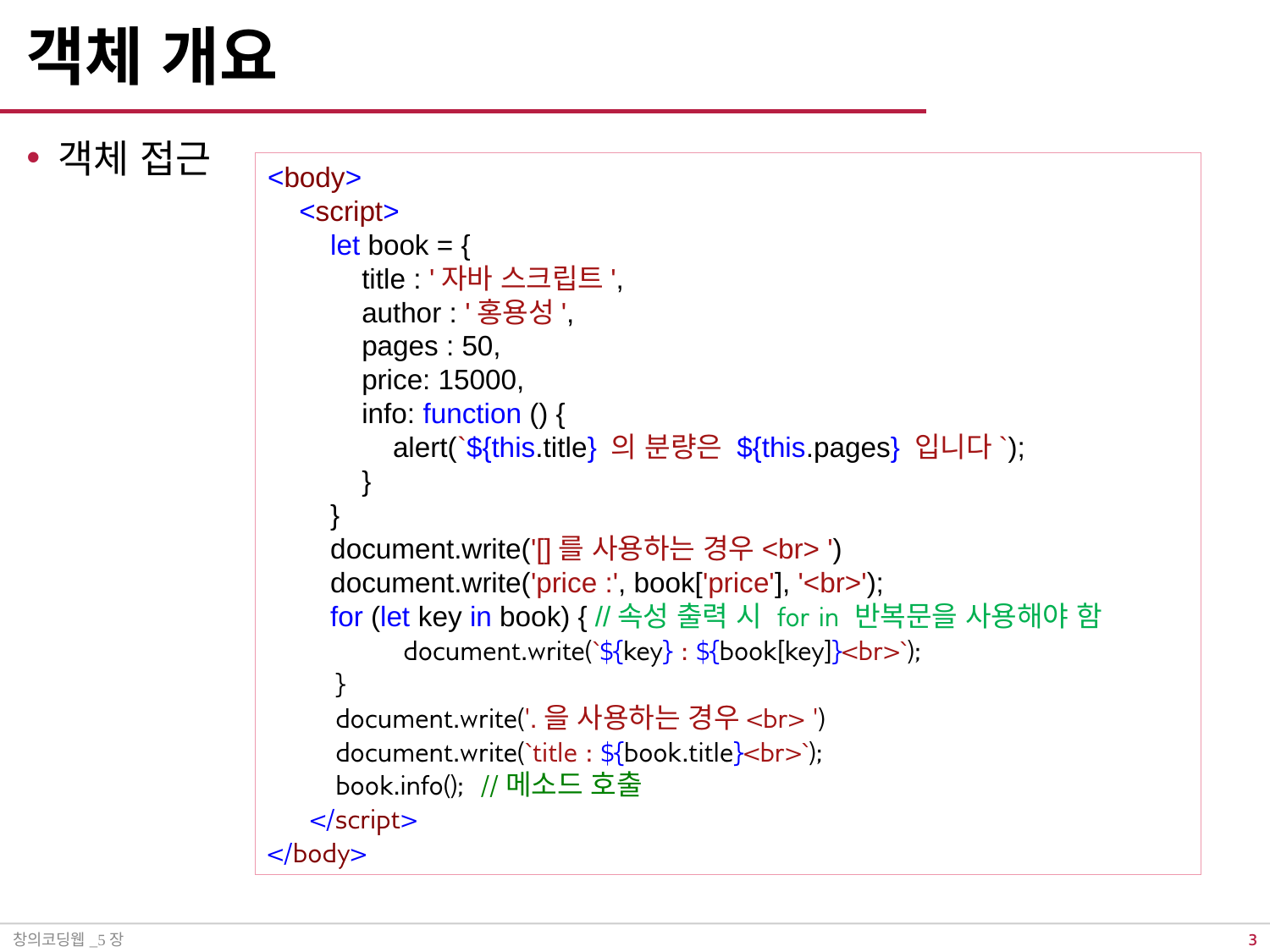

# 객체 개요
객체 접근
<body>
    <script>
        let book = {
            title : '자바 스크립트',
            author : '홍용성',
            pages : 50,
            price: 15000,
            info: function () {
                alert(`${this.title} 의 분량은 ${this.pages} 입니다`);
            }
        }
        document.write('[]를 사용하는 경우<br> ')
        document.write('price :', book['price'], '<br>');
        for (let key in book) { //속성 출력 시 for in 반복문을 사용해야 함
                document.write(`${key} : ${book[key]}<br>`);
        }
        document.write('.을 사용하는 경우<br> ')
        document.write(`title : ${book.title}<br>`);
        book.info();  //메소드 호출
     </script>
</body>
창의코딩웹_5장
3